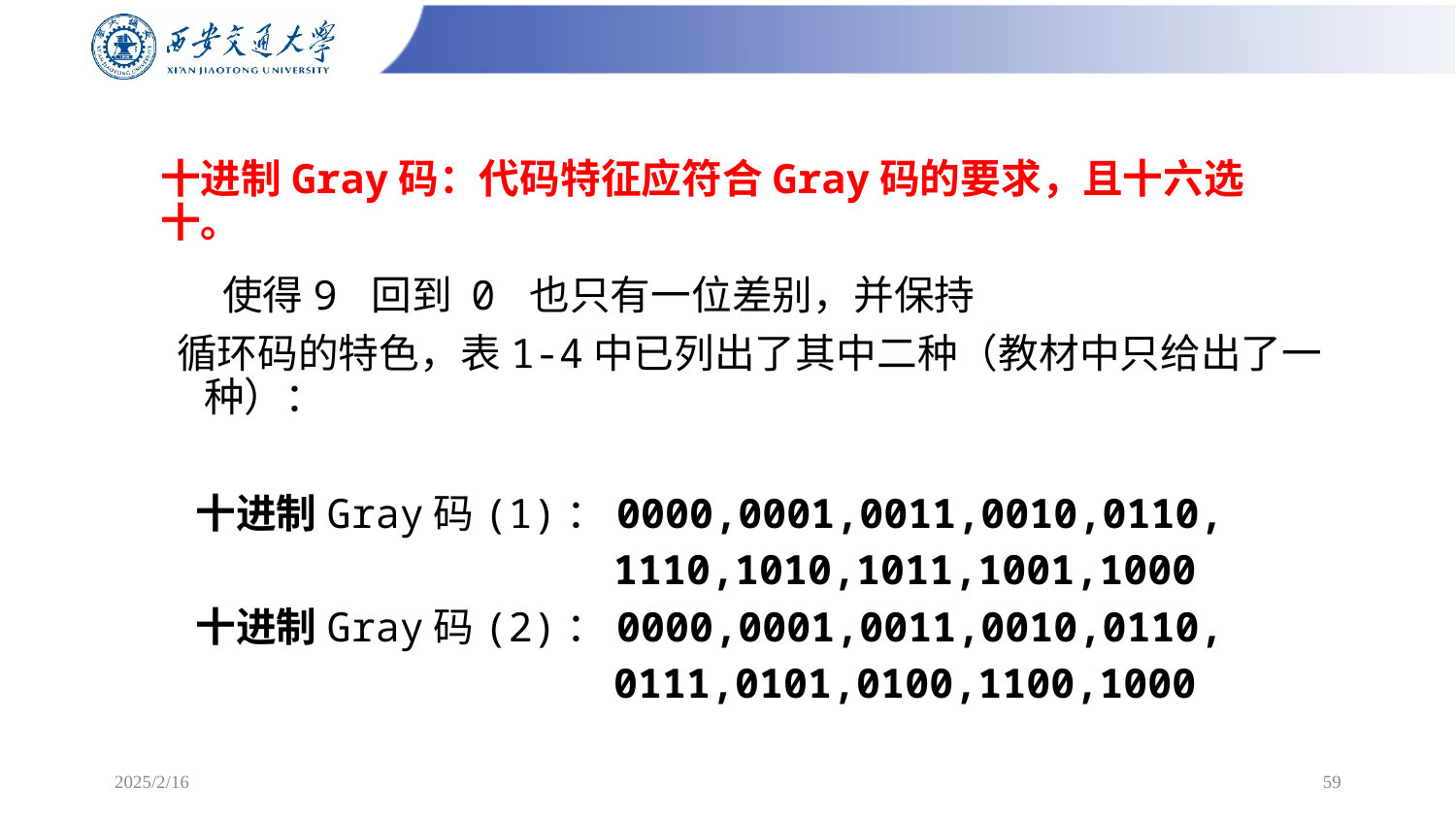

# 十进制Gray码：代码特征应符合Gray码的要求，且十六选十。
    使得9 回到 0 也只有一位差别，并保持
循环码的特色，表1-4中已列出了其中二种（教材中只给出了一种）：

 十进制Gray码(1)：0000,0001,0011,0010,0110,
                  1110,1010,1011,1001,1000
 十进制Gray码(2)：0000,0001,0011,0010,0110,
                  0111,0101,0100,1100,1000

2025/2/16
59